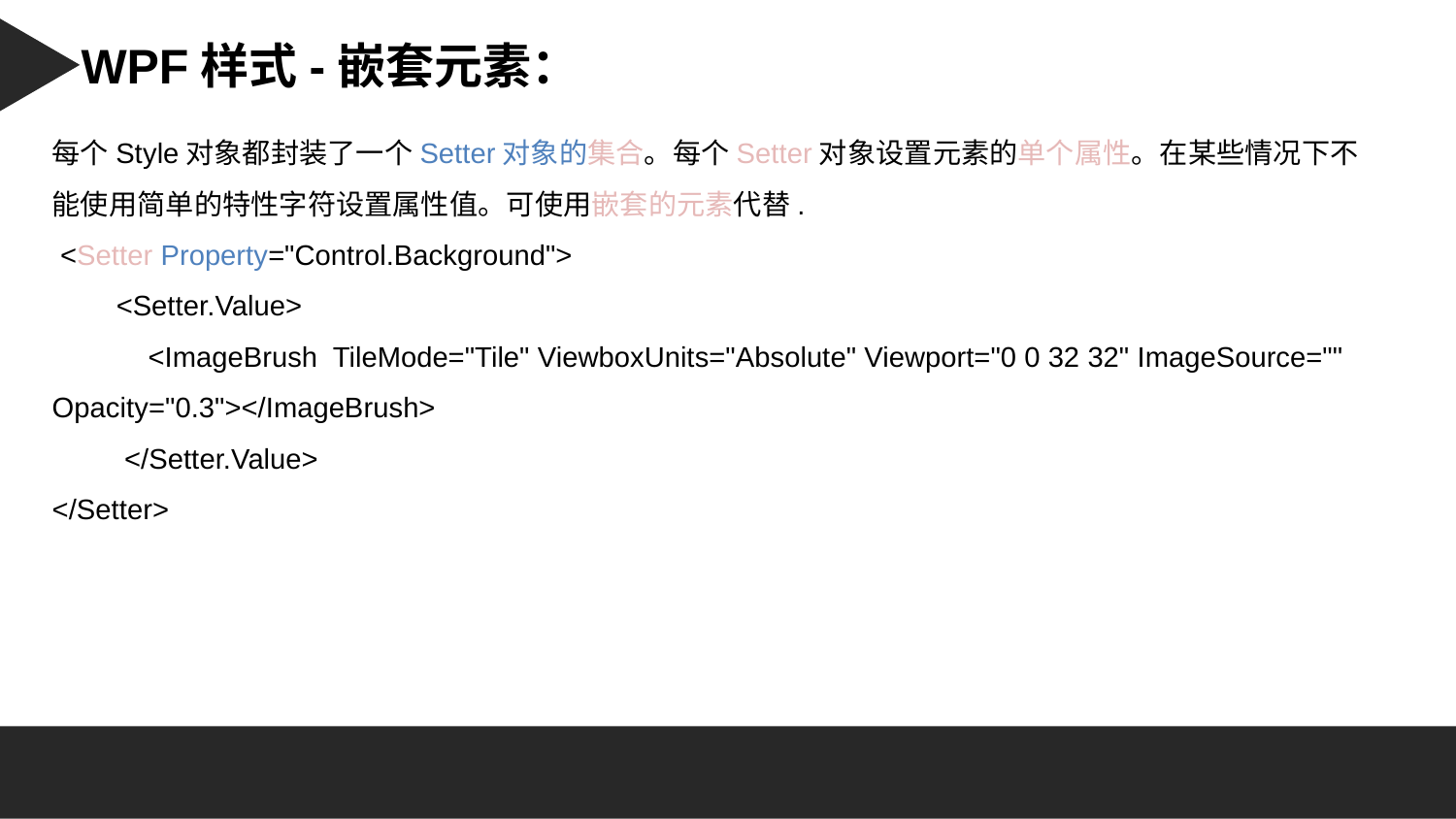

Character 字符串：

WPF样式-嵌套元素：
每个Style对象都封装了一个Setter对象的集合。每个Setter对象设置元素的单个属性。在某些情况下不能使用简单的特性字符设置属性值。可使用嵌套的元素代替.
 <Setter Property="Control.Background">
        <Setter.Value>
            <ImageBrush  TileMode="Tile" ViewboxUnits="Absolute" Viewport="0 0 32 32" ImageSource="" Opacity="0.3"></ImageBrush>
         </Setter.Value>
</Setter>